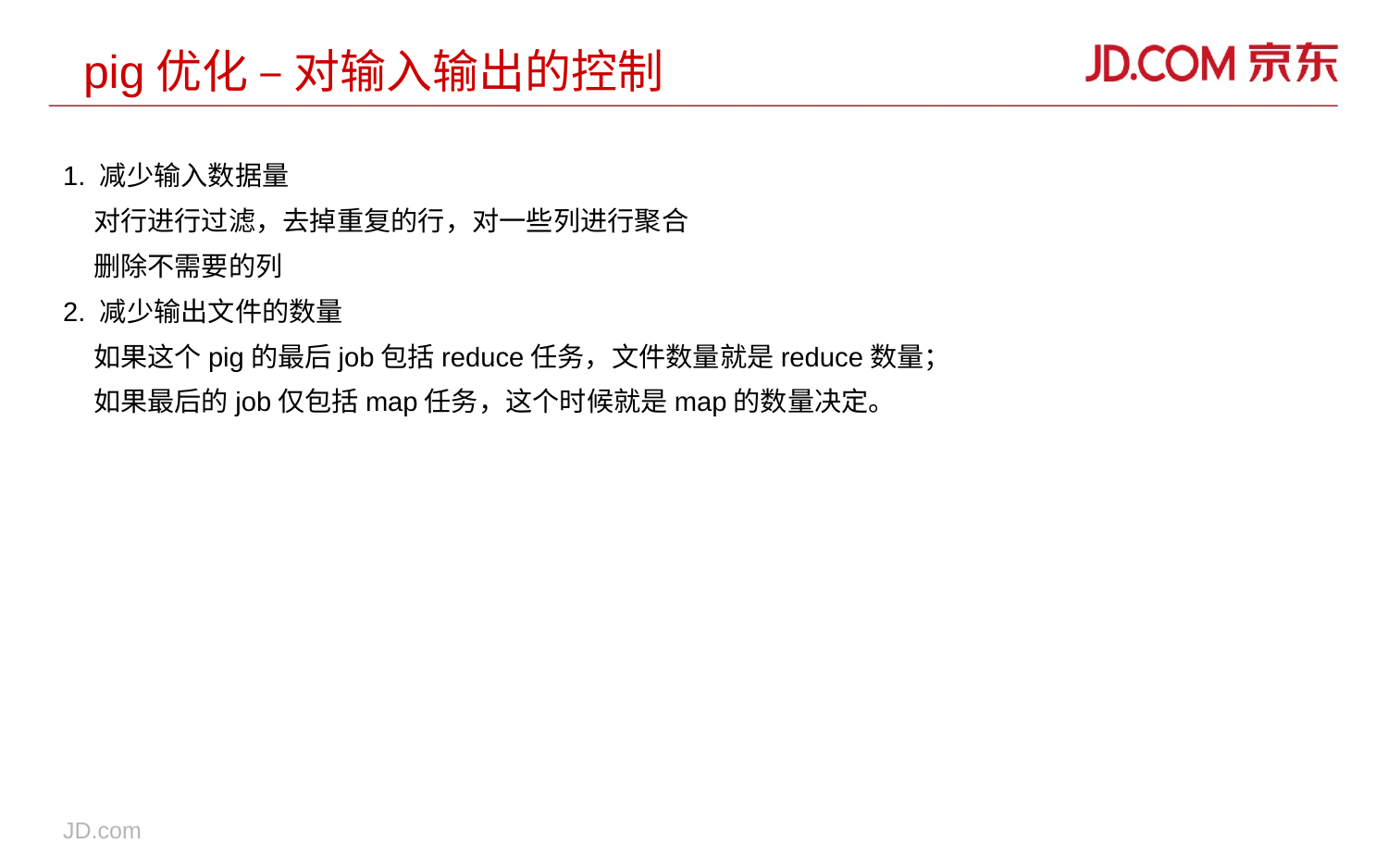

# pig优化 – 对输入输出的控制
1. 减少输入数据量
    对行进行过滤，去掉重复的行，对一些列进行聚合
    删除不需要的列
2. 减少输出文件的数量
    如果这个pig的最后job包括reduce任务，文件数量就是reduce数量；
    如果最后的job仅包括map任务，这个时候就是map的数量决定。